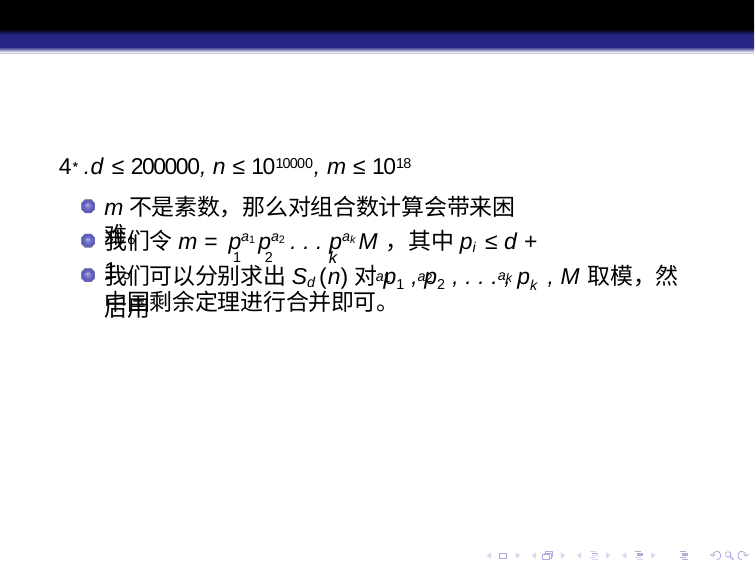

4∗.d ≤ 200000, n ≤ 1010000, m ≤ 1018

m不是素数，那么对组合数计算会带来困难。
我们令m = pa1 pa2  . . . pak M，其中pi  ≤ d + 1。
1	2	k
a1	a2	ak
我们可以分别求出Sd (n)对p1  , p2  , . . . , pk  , M取模，然后用
中国剩余定理进行合并即可。